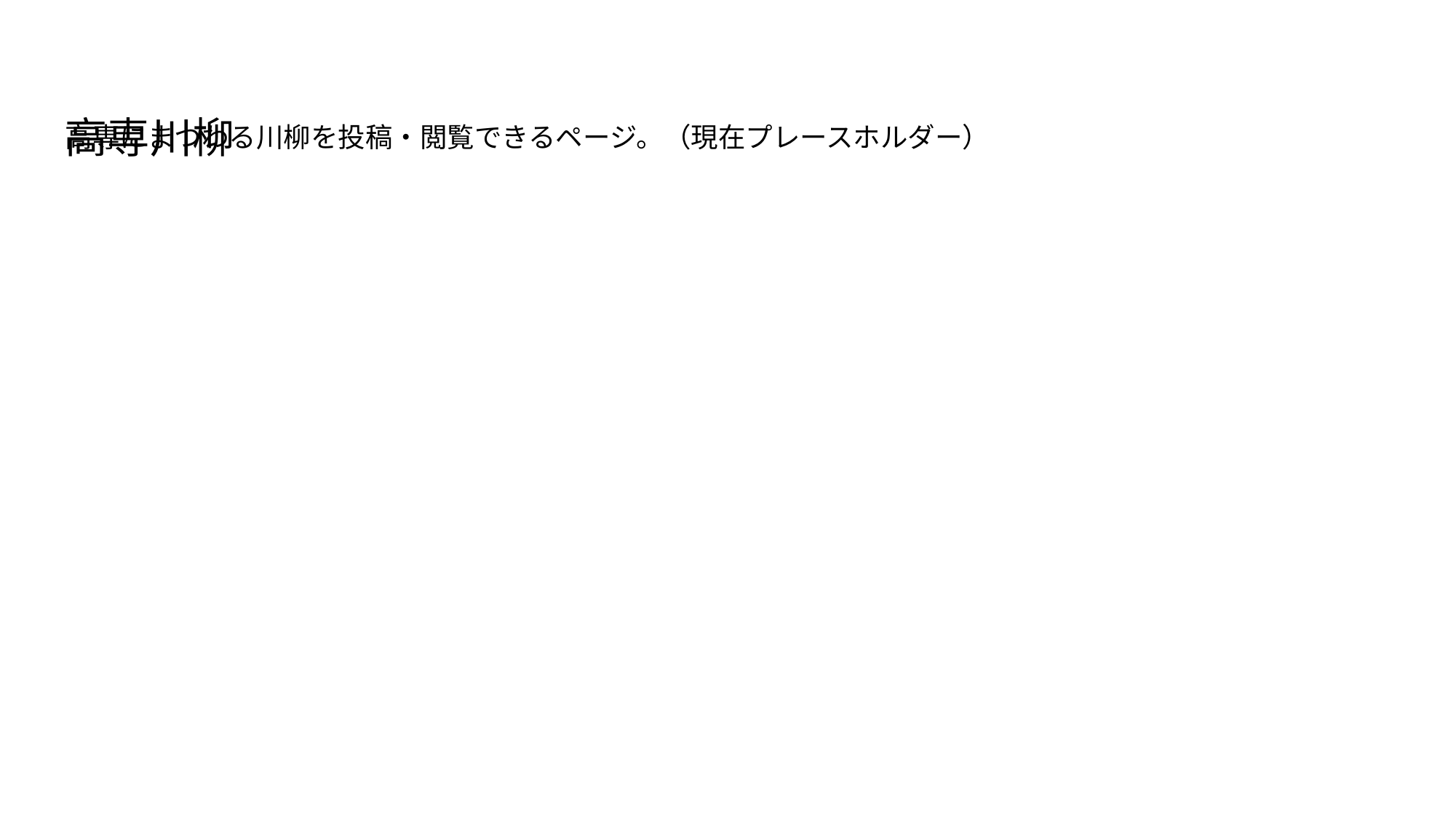

高専川柳
高専にまつわる川柳を投稿・閲覧できるページ。（現在プレースホルダー）